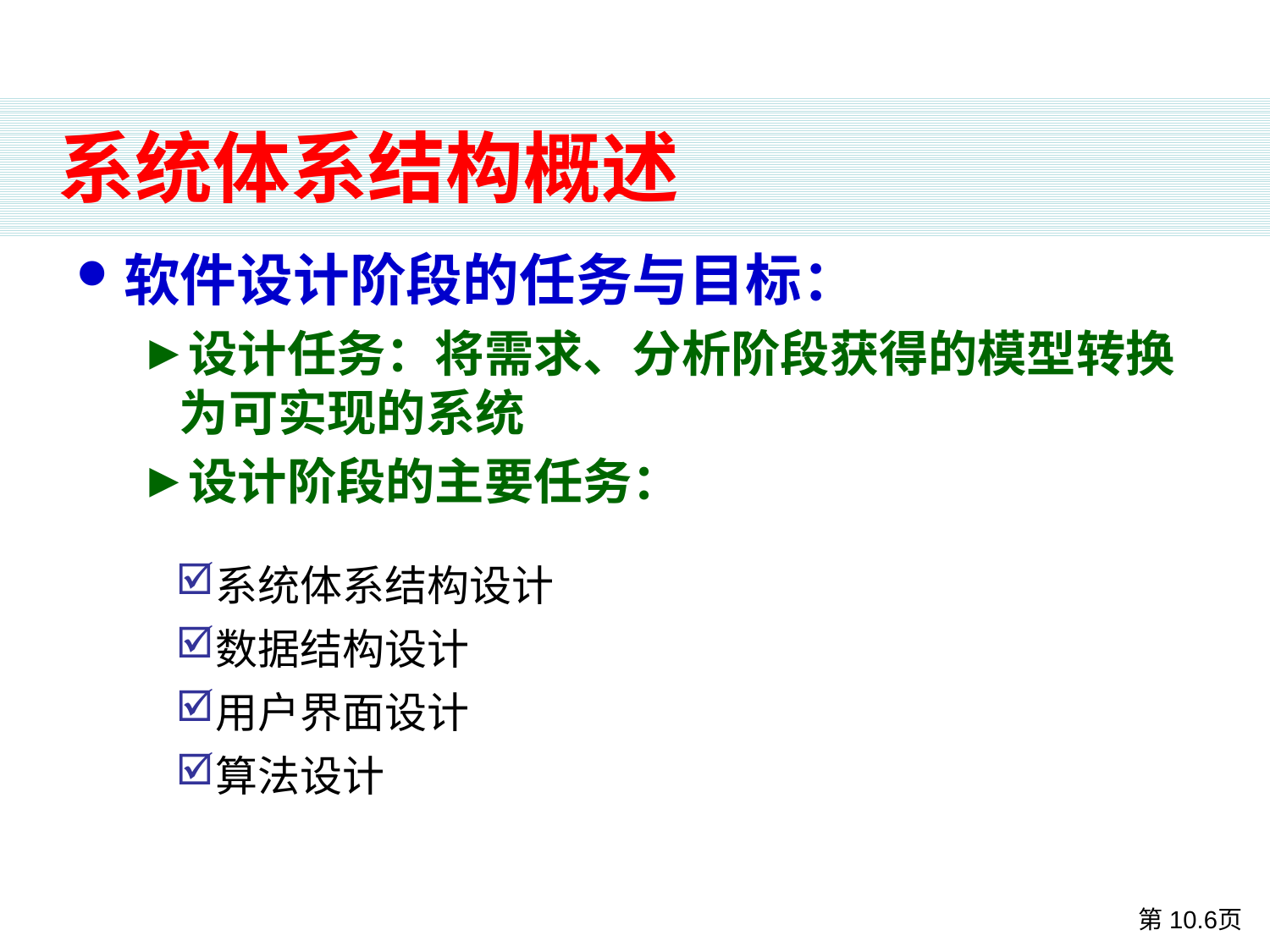

# 系统体系结构概述
软件设计阶段的任务与目标：
设计任务：将需求、分析阶段获得的模型转换为可实现的系统
设计阶段的主要任务：
系统体系结构设计
数据结构设计
用户界面设计
算法设计
第10.6页